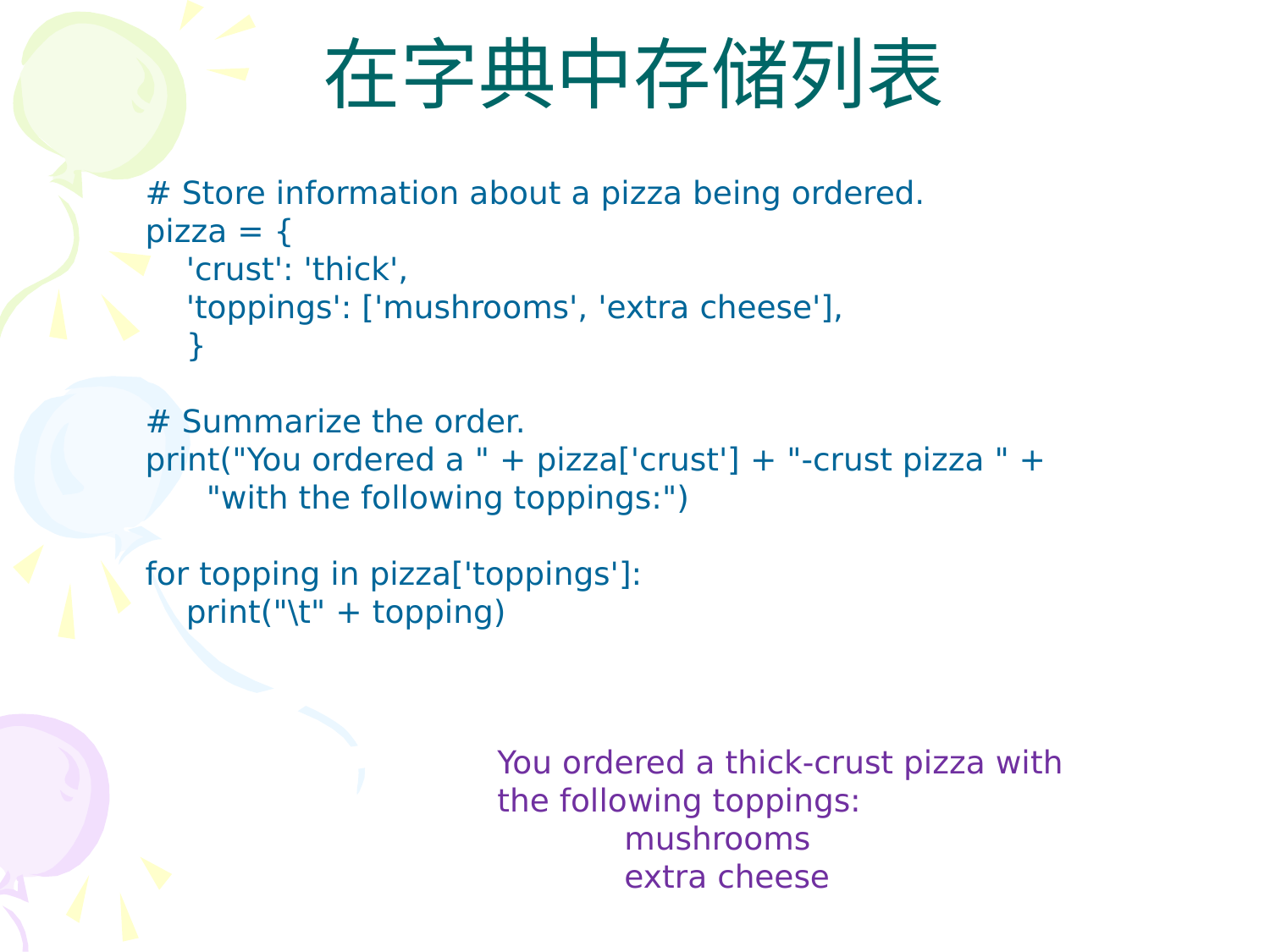

# 在字典中存储列表
# Store information about a pizza being ordered.
pizza = {
    'crust': 'thick',
    'toppings': ['mushrooms', 'extra cheese'],
    }

# Summarize the order.
print("You ordered a " + pizza['crust'] + "-crust pizza " +
      "with the following toppings:")

for topping in pizza['toppings']:
    print("\t" + topping)
You ordered a thick-crust pizza with the following toppings:
	mushrooms
	extra cheese